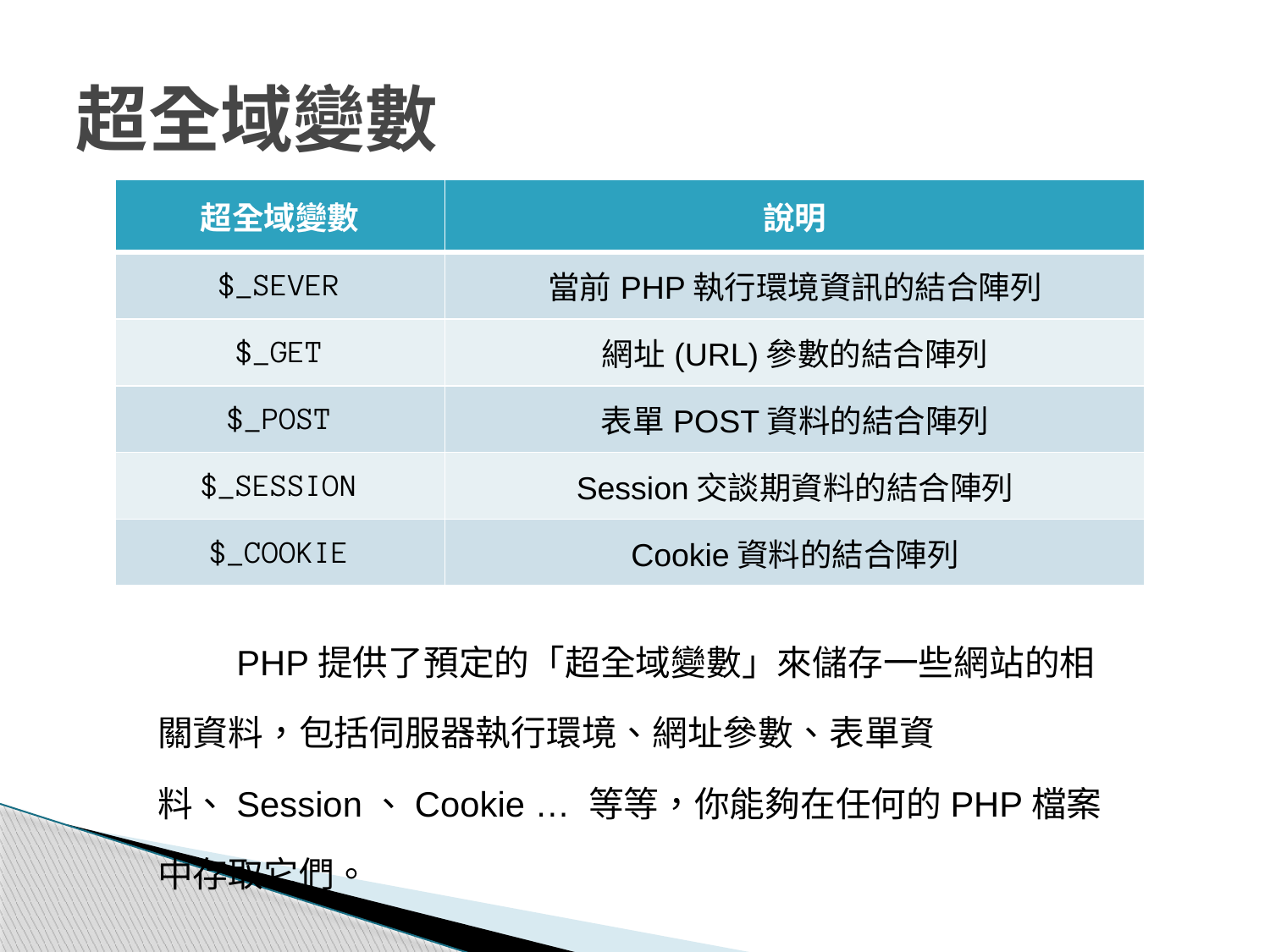

# 超全域變數
| 超全域變數 | 說明 |
| --- | --- |
| $\_SEVER | 當前PHP執行環境資訊的結合陣列 |
| $\_GET | 網址(URL)參數的結合陣列 |
| $\_POST | 表單POST資料的結合陣列 |
| $\_SESSION | Session交談期資料的結合陣列 |
| $\_COOKIE | Cookie資料的結合陣列 |
　　PHP提供了預定的「超全域變數」來儲存一些網站的相關資料，包括伺服器執行環境、網址參數、表單資料、Session、Cookie … 等等，你能夠在任何的PHP檔案中存取它們。